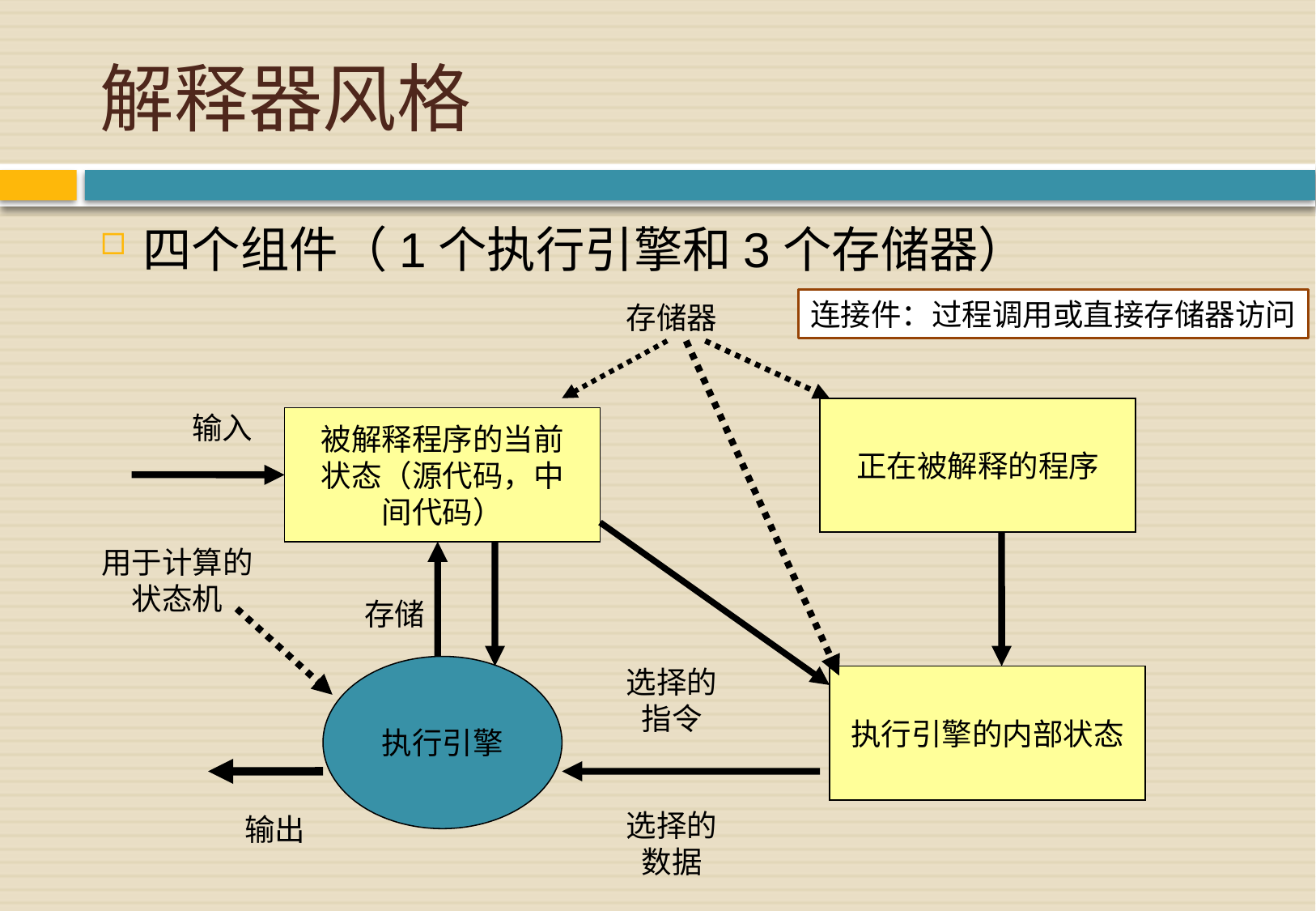

# 解释器风格
四个组件（1个执行引擎和3个存储器）

存储器
连接件：过程调用或直接存储器访问

输入
正在被解释的程序
被解释程序的当前
状态（源代码，中
间代码）

用于计算的
状态机

存储

选择的
指令
执行引擎
执行引擎的内部状态

输出
选择的
数据